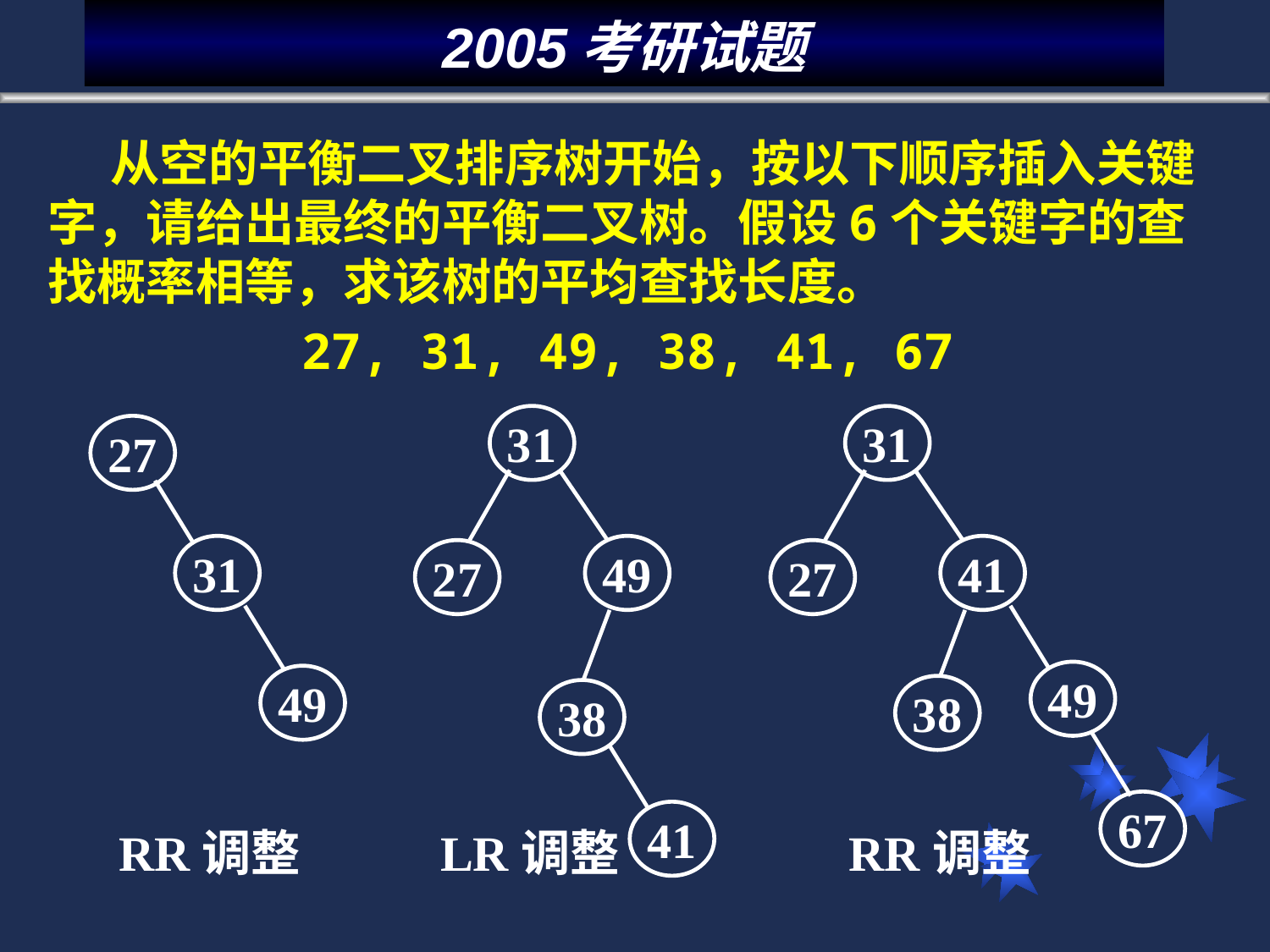

# 2005考研试题
从空的平衡二叉排序树开始，按以下顺序插入关键字，请给出最终的平衡二叉树。假设6个关键字的查找概率相等，求该树的平均查找长度。
		27, 31, 49, 38, 41, 67
31

49
27
31

41
27

49
38
27

31

49
38

67
41
RR调整
LR调整
RR调整